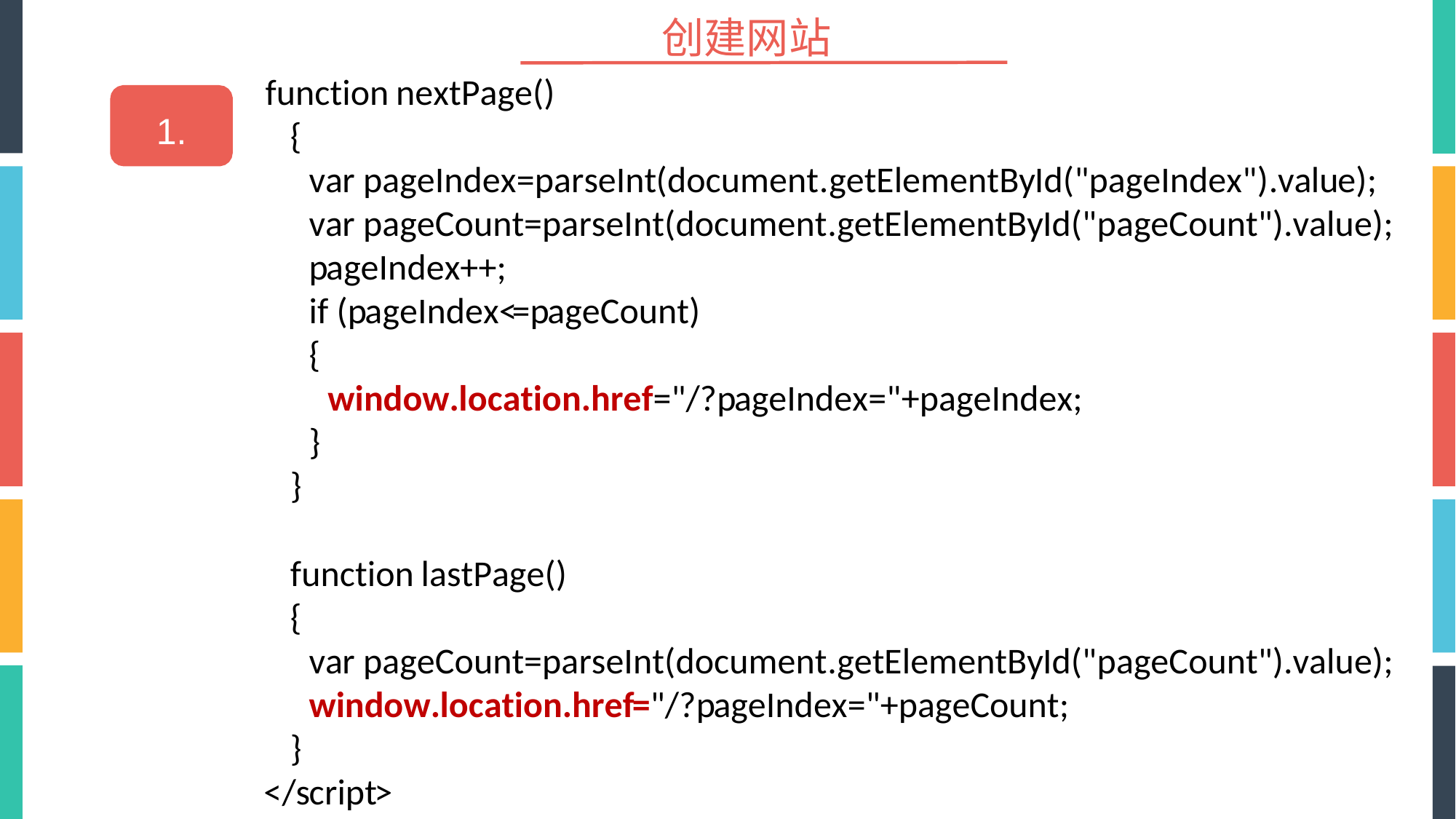

# 创建网站

function nextPage()
{
var pageIndex=parseInt(document.getElementById("pageIndex").value); var pageCount=parseInt(document.getElementById("pageCount").value); pageIndex++;
if (pageIndex<=pageCount)
{
window.location.href="/?pageIndex="+pageIndex;
}
}

function lastPage()
{
var pageCount=parseInt(document.getElementById("pageCount").value);
window.location.href="/?pageIndex="+pageCount;
}
</script>

1.